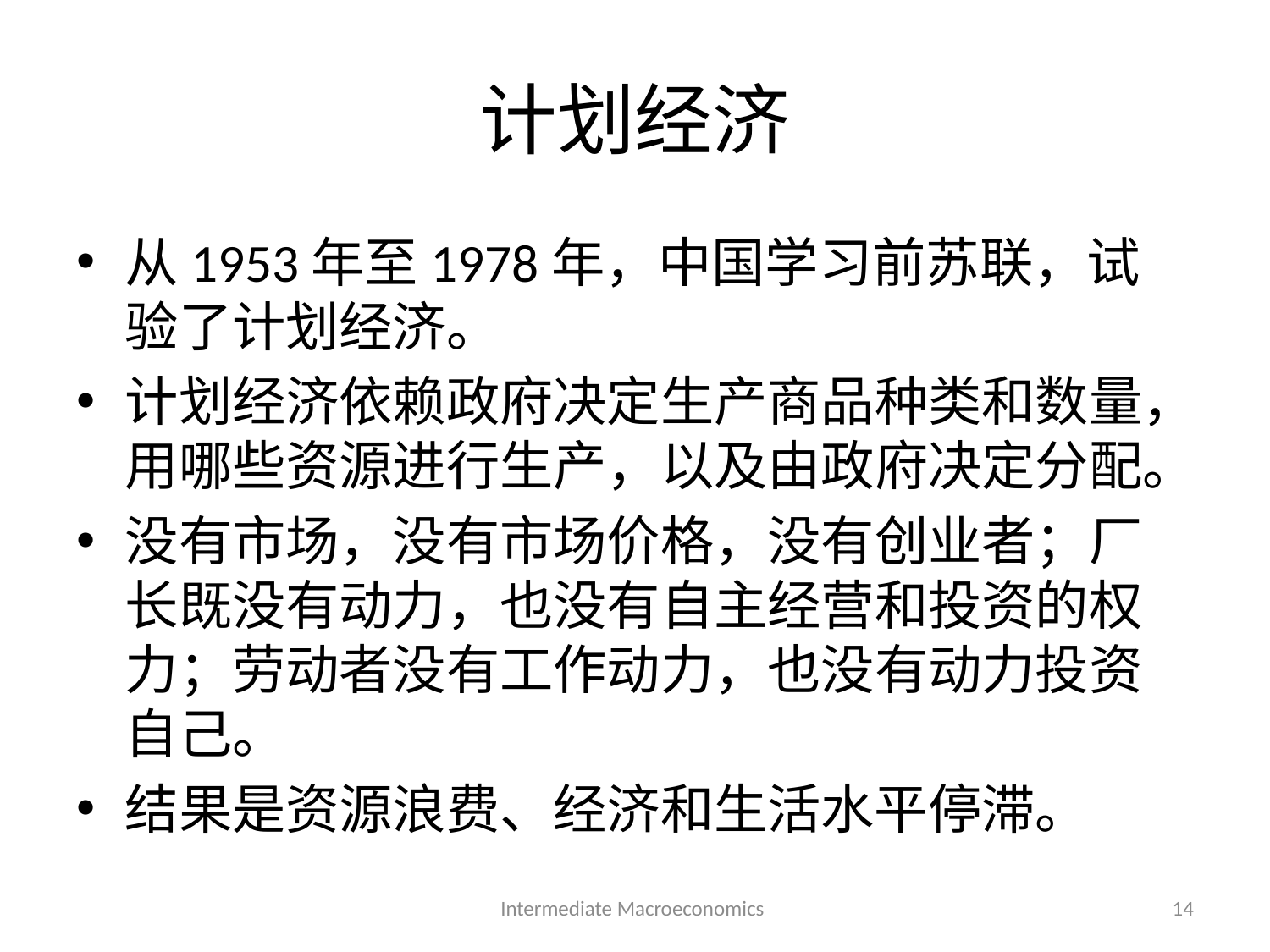

# 计划经济
从1953年至1978年，中国学习前苏联，试验了计划经济。
计划经济依赖政府决定生产商品种类和数量，用哪些资源进行生产，以及由政府决定分配。
没有市场，没有市场价格，没有创业者；厂长既没有动力，也没有自主经营和投资的权力；劳动者没有工作动力，也没有动力投资自己。
结果是资源浪费、经济和生活水平停滞。
Intermediate Macroeconomics
14